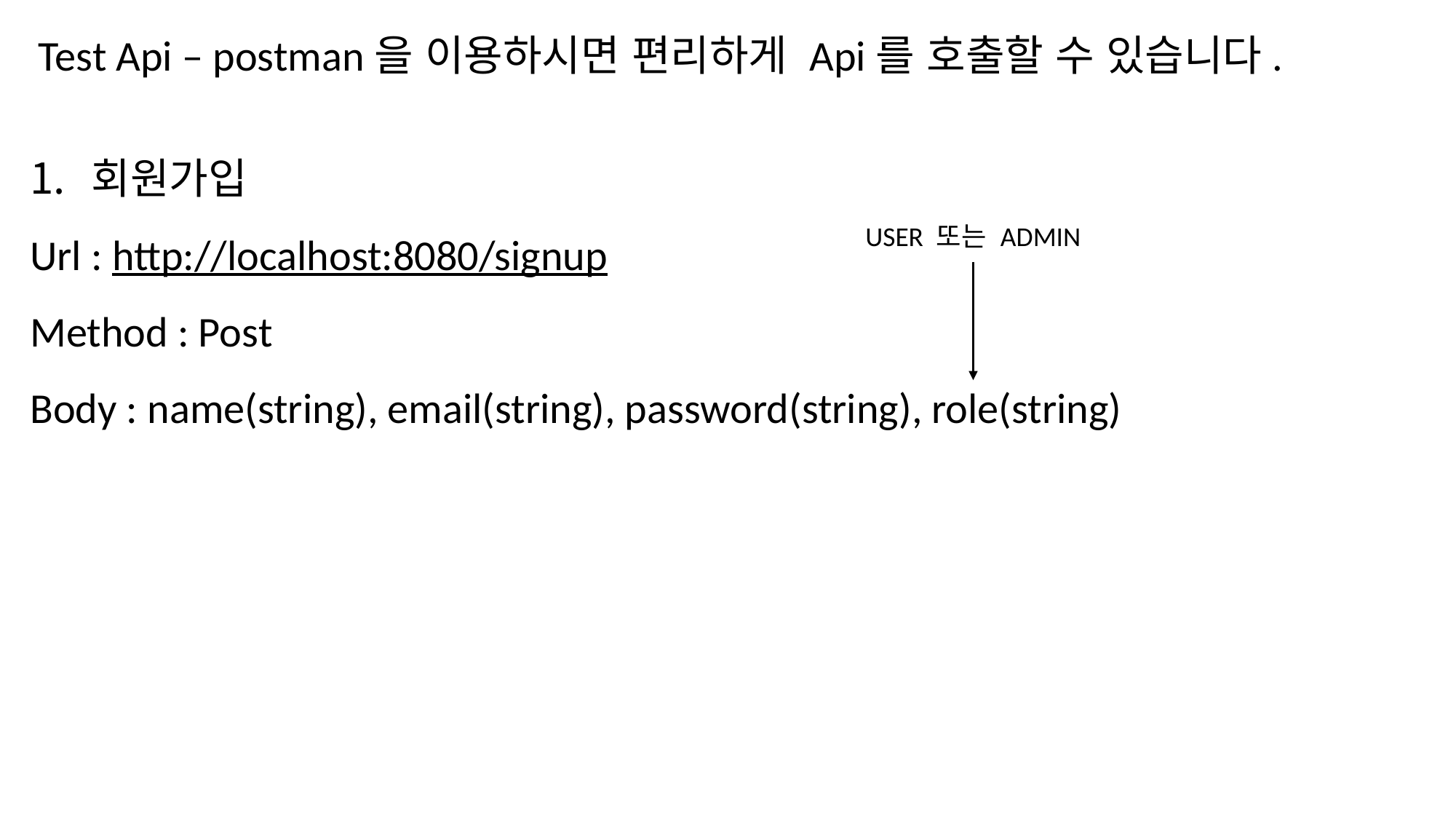

Test Api – postman을 이용하시면 편리하게 Api를 호출할 수 있습니다.
회원가입
Url : http://localhost:8080/signup
Method : Post
Body : name(string), email(string), password(string), role(string)
USER 또는 ADMIN